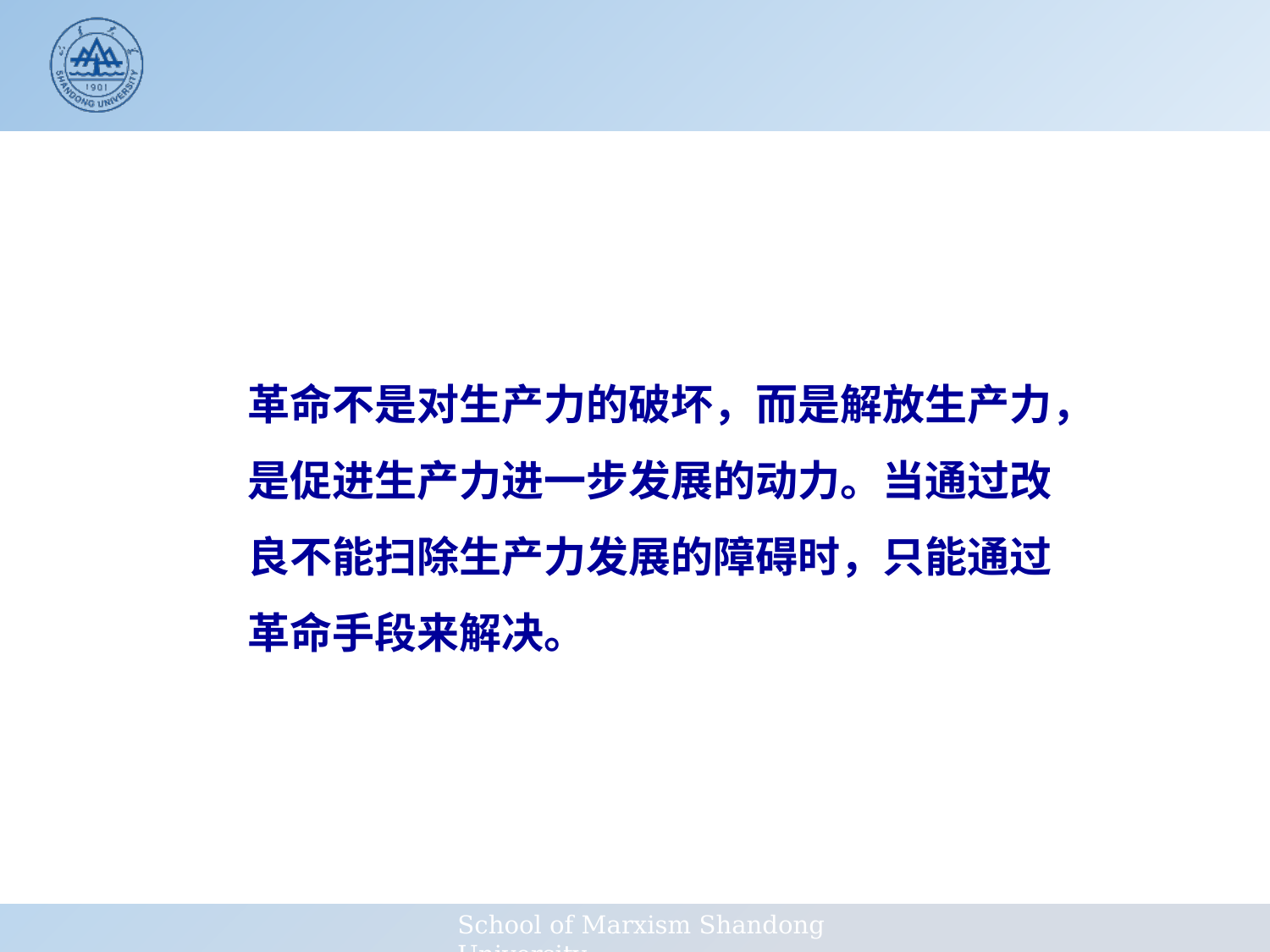

革命不是对生产力的破坏，而是解放生产力，是促进生产力进一步发展的动力。当通过改良不能扫除生产力发展的障碍时，只能通过革命手段来解决。